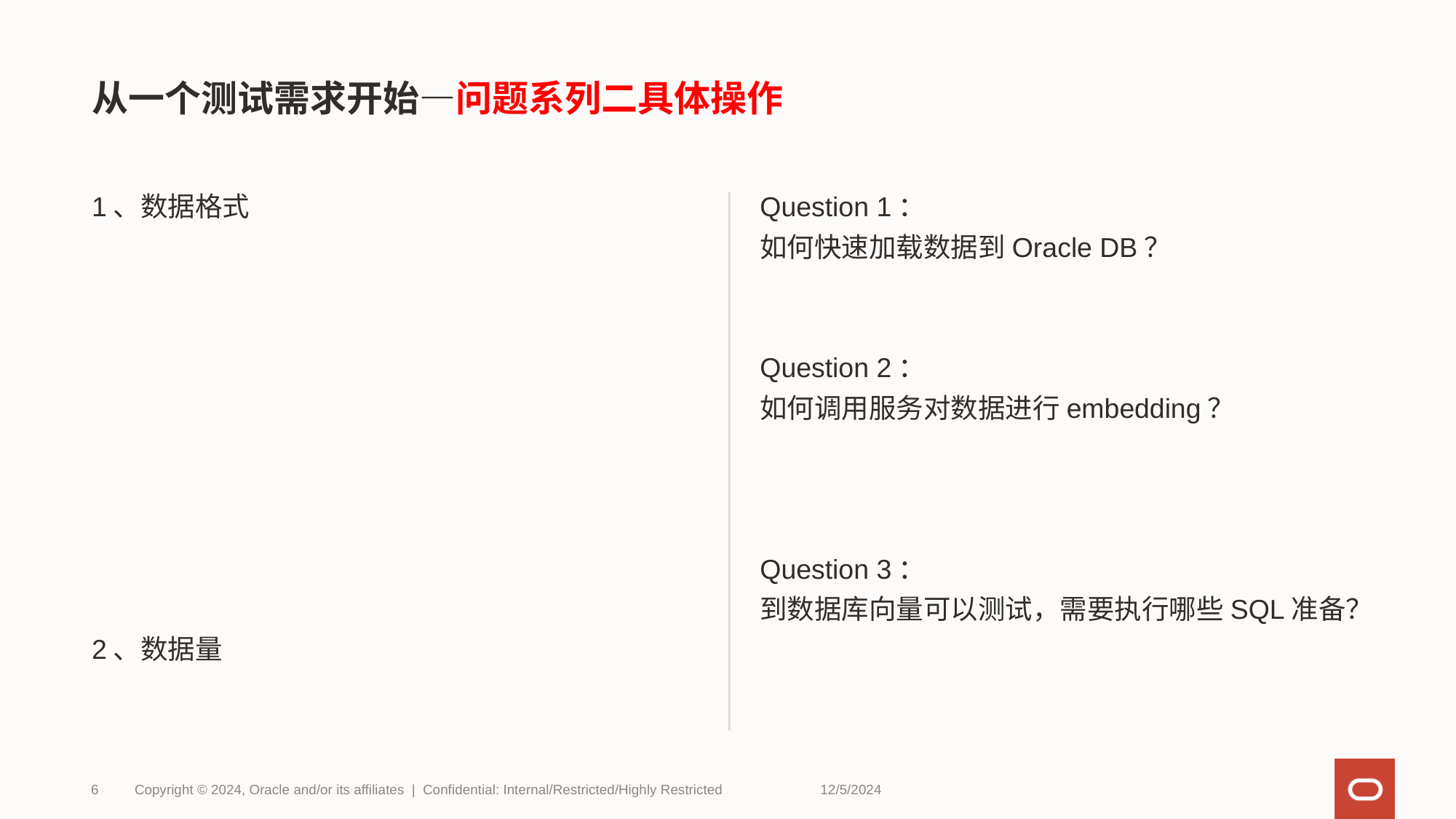

# 从一个测试需求开始—问题系列二具体操作
1、数据格式

2、数据量

Question 1：
如何快速加载数据到Oracle DB？

Question 2：
如何调用服务对数据进行embedding？

Question 3：
到数据库向量可以测试，需要执行哪些SQL准备？

6
Copyright © 2024, Oracle and/or its affiliates  |  Confidential: Internal/Restricted/Highly Restricted
12/5/2024